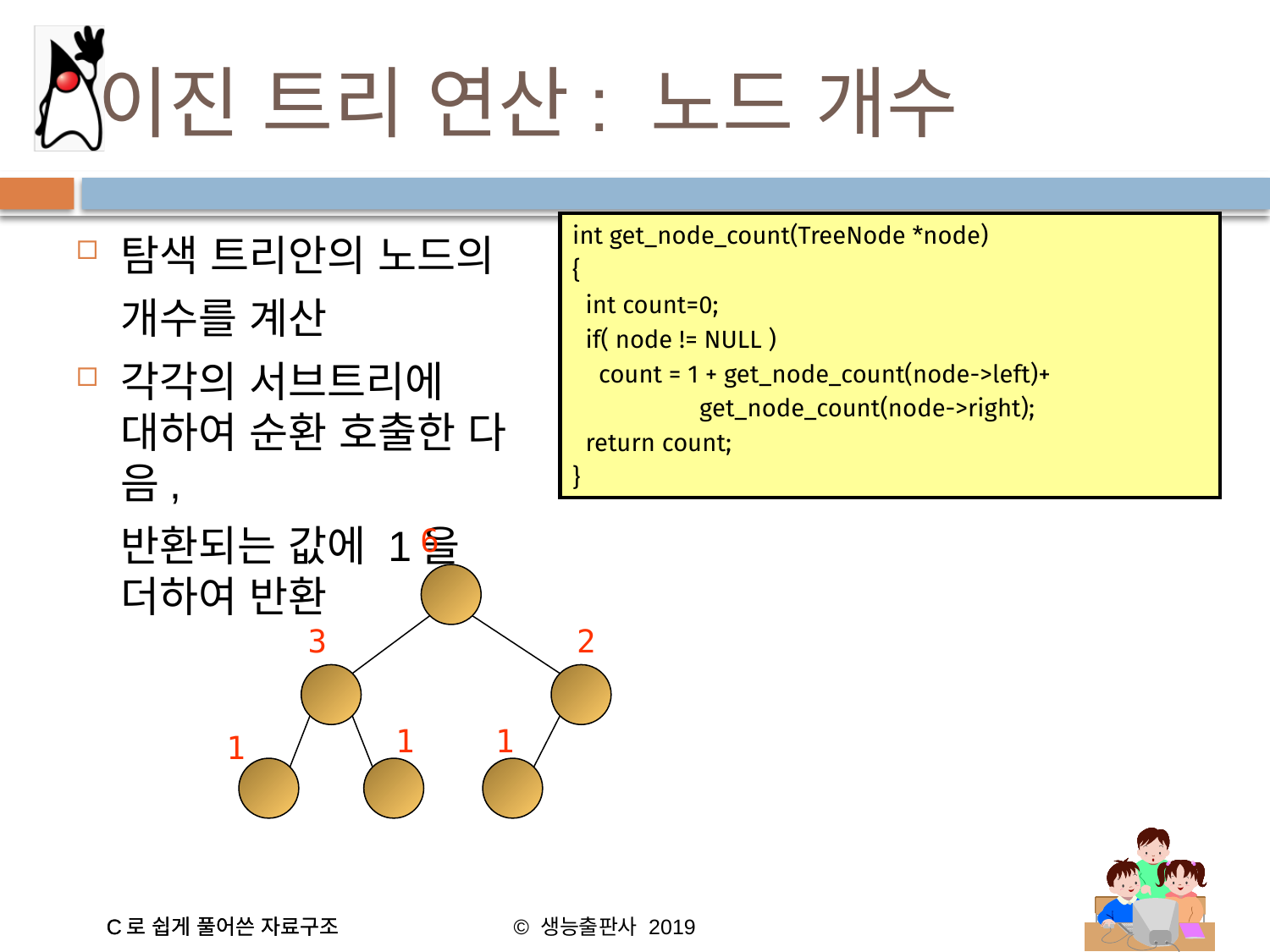

# 이진 트리 연산: 노드 개수
int get_node_count(TreeNode *node)
{
  int count=0;
  if( node != NULL )
    count = 1 + get_node_count(node->left)+
	get_node_count(node->right);
  return count;
}
탐색 트리안의 노드의
	개수를 계산
각각의 서브트리에 대하여 순환 호출한 다음,
	반환되는 값에 1을 더하여 반환
6

3
2

1
1
1